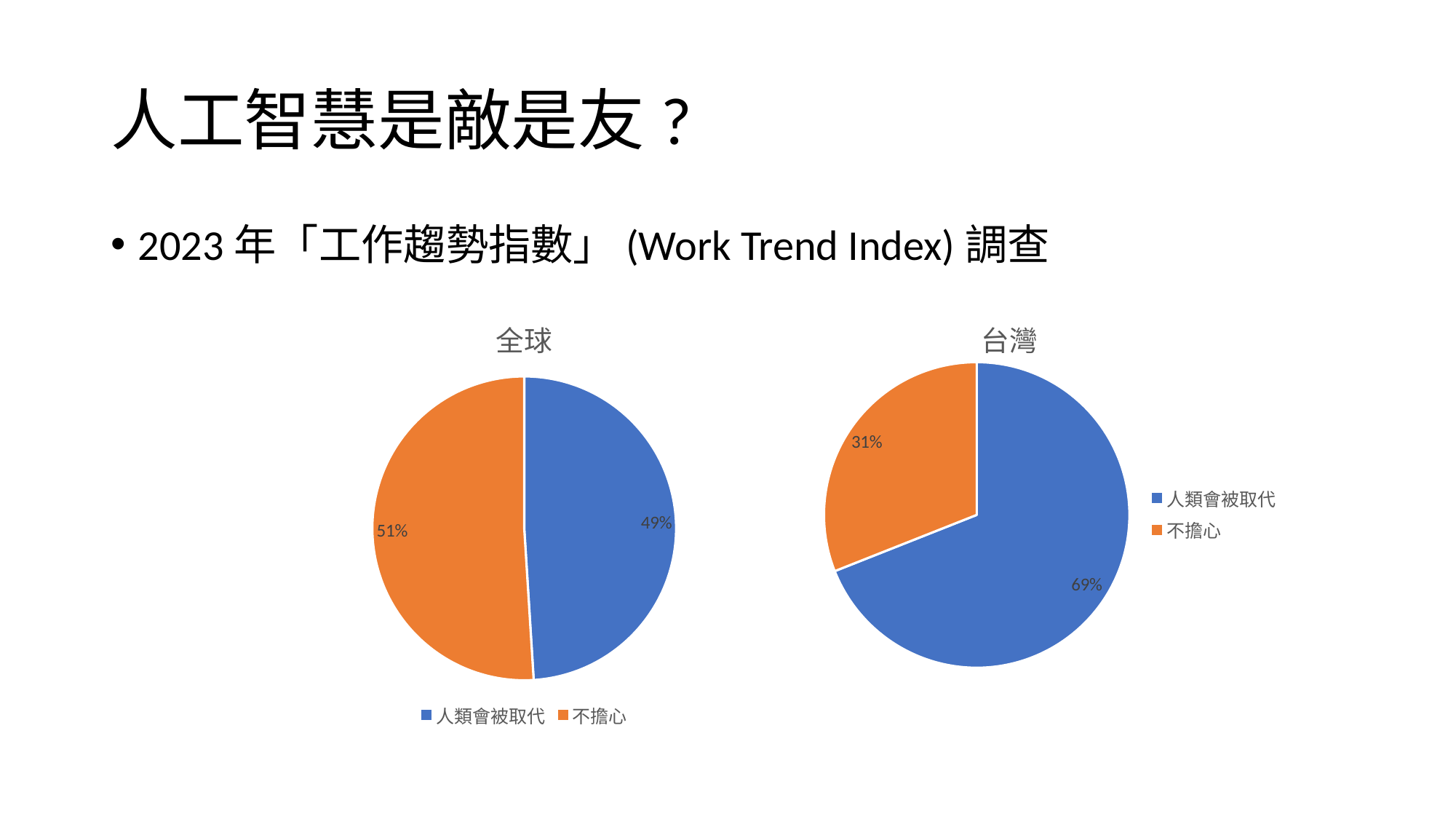

# 人工智慧是敵是友?
2023年「工作趨勢指數」(Work Trend Index)調查

### Chart:

| Category | 全球 |
|---|---|
| 人類會被取代 | 0.49 |
| 不擔心 | 0.51 |

### Chart: 台灣

| Category | 台灣 |
|---|---|
| 人類會被取代 | 0.69 |
| 不擔心 | 0.31 |